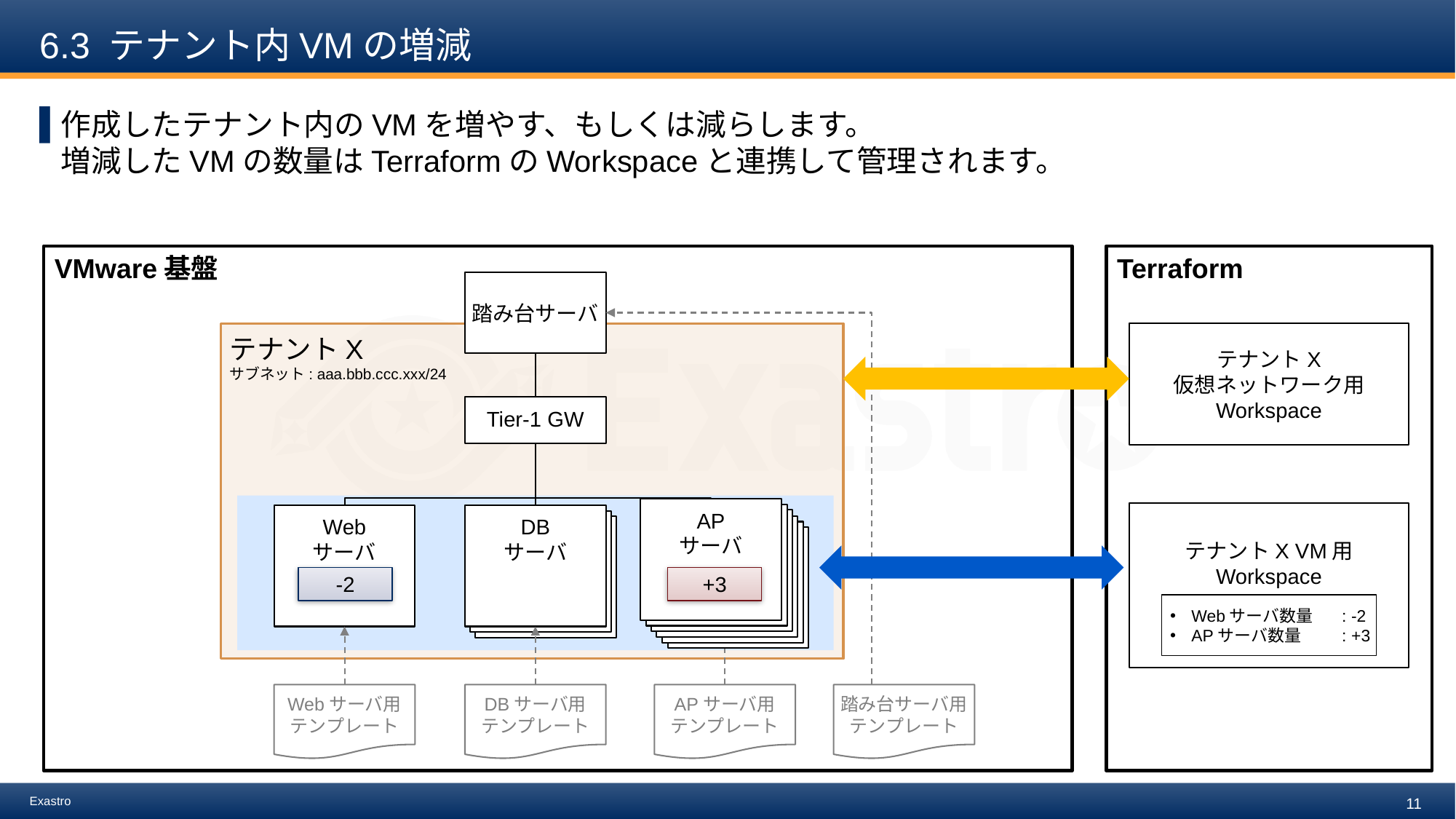

# 6.3 テナント内VMの増減
作成したテナント内のVMを増やす、もしくは減らします。
増減したVMの数量はTerraformのWorkspaceと連携して管理されます。
VMware基盤
Terraform
踏み台サーバ
テナントX
サブネット: aaa.bbb.ccc.xxx/24
テナントX
仮想ネットワーク用
Workspace

Tier-1 GW

AP
サーバ

テナントX VM用
Workspace
Web
サーバ
DB
サーバ

-2
+3
Webサーバ数量	: -2
APサーバ数量	: +3
踏み台サーバ用
テンプレート
Webサーバ用
テンプレート
DBサーバ用
テンプレート
APサーバ用
テンプレート